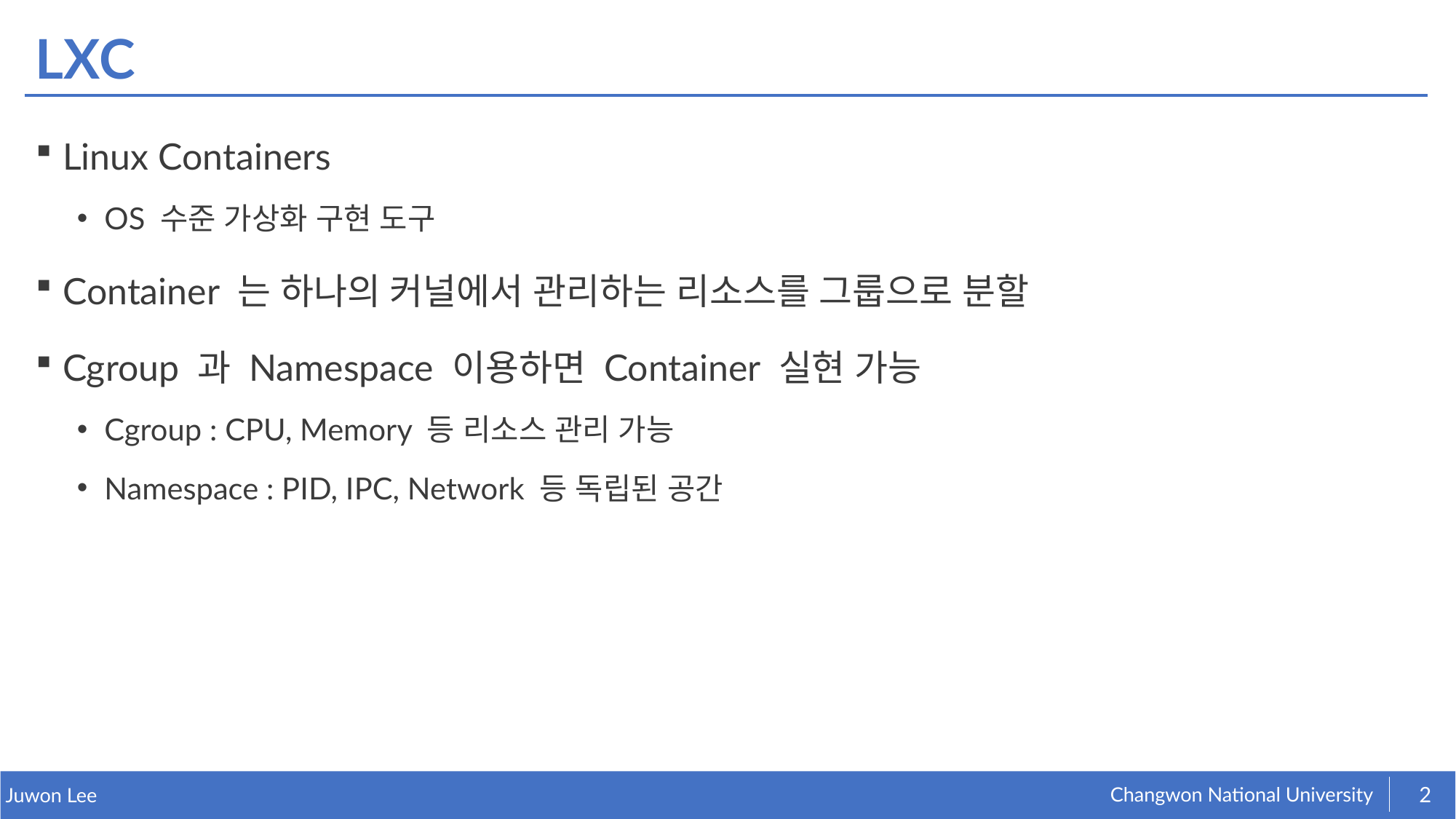

# LXC
Linux Containers
OS 수준 가상화 구현 도구
Container 는 하나의 커널에서 관리하는 리소스를 그룹으로 분할
Cgroup 과 Namespace 이용하면 Container 실현 가능
Cgroup : CPU, Memory 등 리소스 관리 가능
Namespace : PID, IPC, Network 등 독립된 공간

2